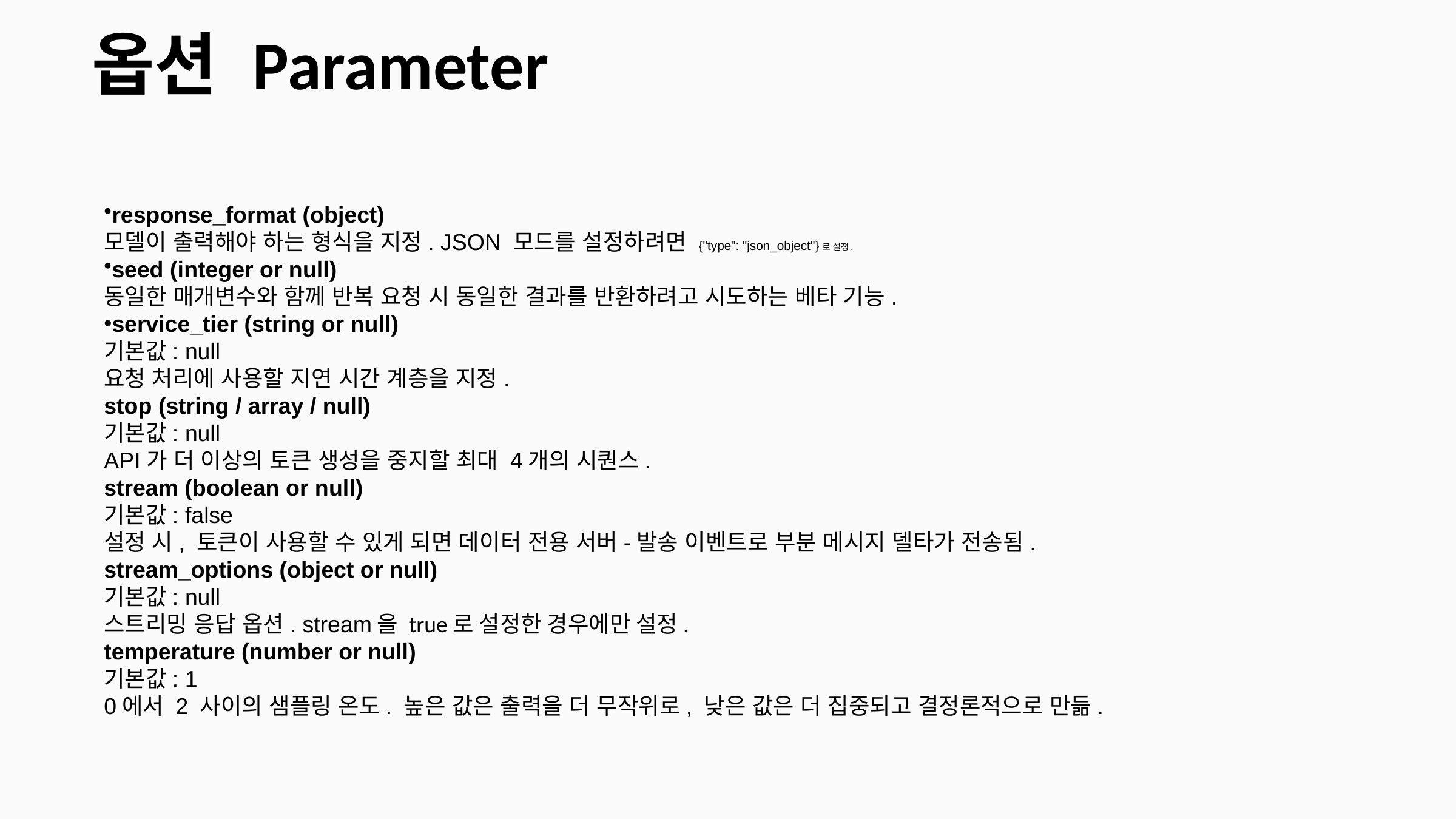

옵션 Parameter
response_format (object)
모델이 출력해야 하는 형식을 지정. JSON 모드를 설정하려면 {"type": "json_object"}로 설정.
seed (integer or null)
동일한 매개변수와 함께 반복 요청 시 동일한 결과를 반환하려고 시도하는 베타 기능.
service_tier (string or null)
기본값: null
요청 처리에 사용할 지연 시간 계층을 지정.
stop (string / array / null)
기본값: null
API가 더 이상의 토큰 생성을 중지할 최대 4개의 시퀀스.
stream (boolean or null)
기본값: false
설정 시, 토큰이 사용할 수 있게 되면 데이터 전용 서버-발송 이벤트로 부분 메시지 델타가 전송됨.
stream_options (object or null)
기본값: null
스트리밍 응답 옵션. stream을 true로 설정한 경우에만 설정.
temperature (number or null)
기본값: 1
0에서 2 사이의 샘플링 온도. 높은 값은 출력을 더 무작위로, 낮은 값은 더 집중되고 결정론적으로 만듦.